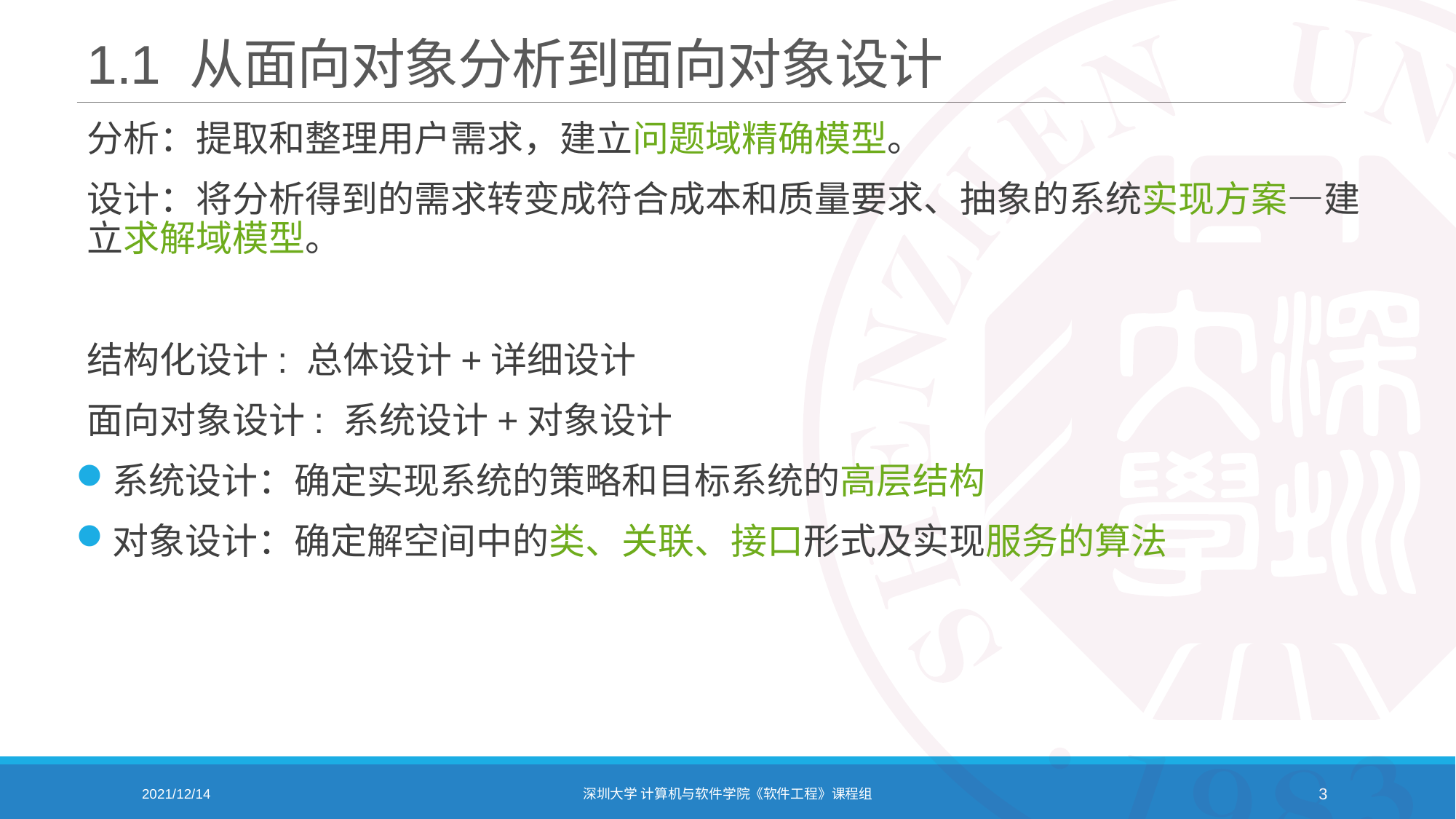

# 1.1 从面向对象分析到面向对象设计
分析：提取和整理用户需求，建立问题域精确模型。
设计：将分析得到的需求转变成符合成本和质量要求、抽象的系统实现方案—建立求解域模型。

结构化设计: 总体设计+详细设计
面向对象设计: 系统设计+对象设计
系统设计：确定实现系统的策略和目标系统的高层结构
对象设计：确定解空间中的类、关联、接口形式及实现服务的算法

2021/12/14
深圳大学 计算机与软件学院《软件工程》课程组
3